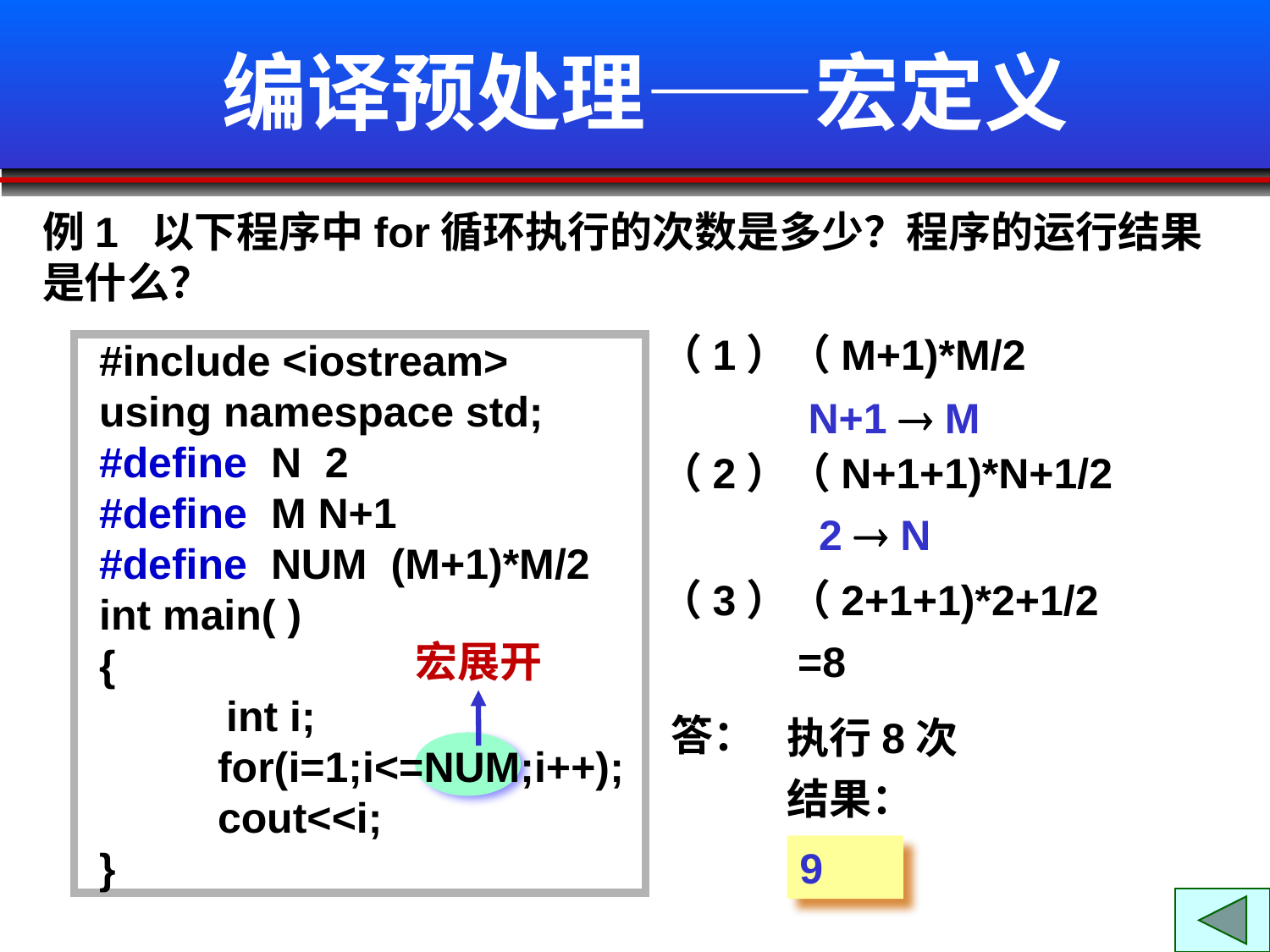

# 编译预处理——宏定义
例1  以下程序中for循环执行的次数是多少？程序的运行结果是什么？
（1）（M+1)*M/2
#include <iostream>
using namespace std;
#define  N  2
#define  M N+1
#define  NUM  (M+1)*M/2
int main( )
{
	int i;
          for(i=1;i<=NUM;i++);
          cout<<i;
}
N+1 → M
（2）（N+1+1)*N+1/2
2 → N
（3）（2+1+1)*2+1/2
宏展开
=8

答：
执行8次
结果：
9